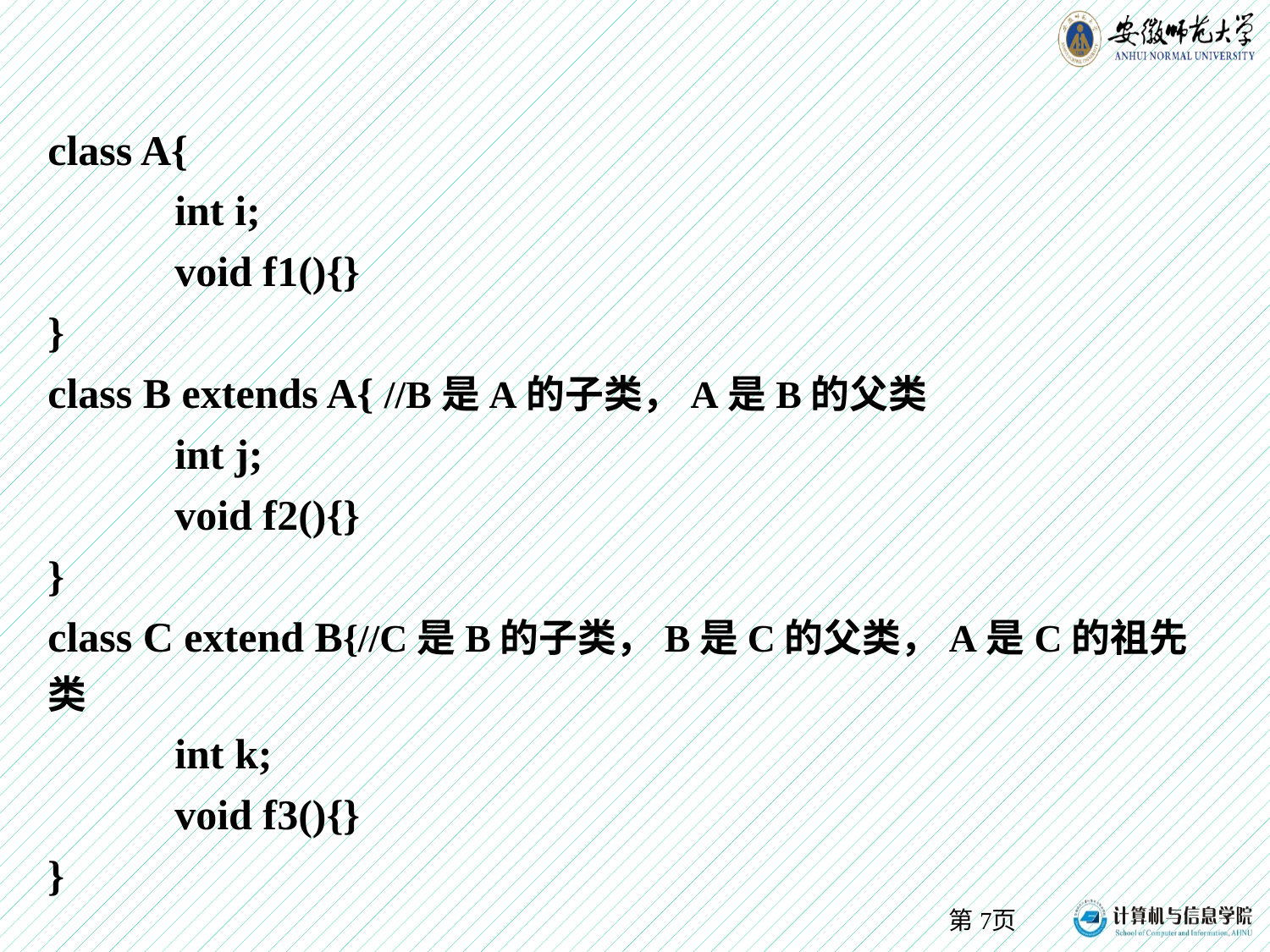

class A{
	int i;
	void f1(){}
}
class B extends A{ //B是A的子类，A是B的父类
	int j;
	void f2(){}
}
class C extend B{//C是B的子类，B是C的父类，A是C的祖先类
	int k;
	void f3(){}
}
第7页